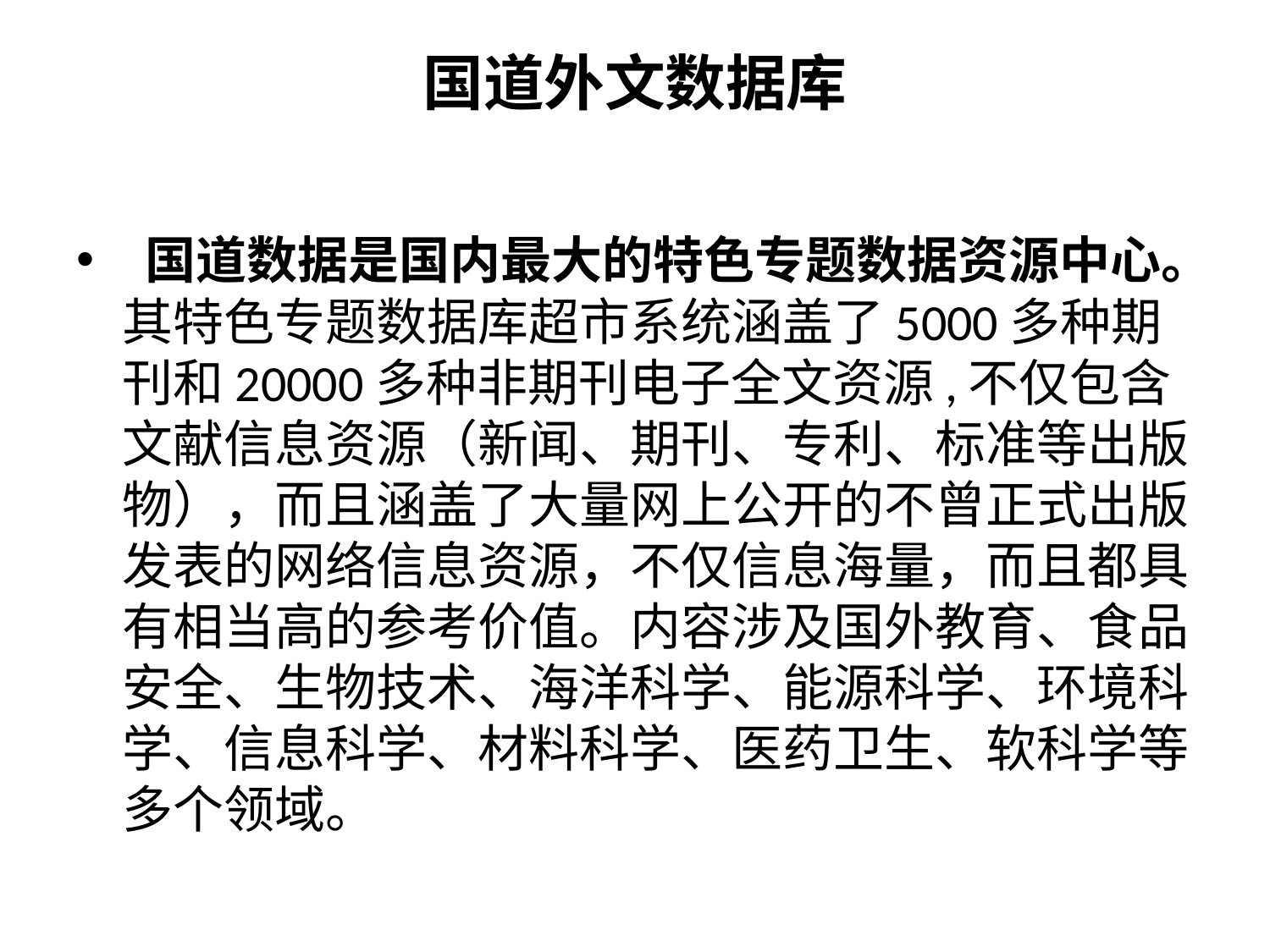

# 国道外文数据库
 国道数据是国内最大的特色专题数据资源中心。其特色专题数据库超市系统涵盖了5000多种期刊和20000多种非期刊电子全文资源,不仅包含文献信息资源（新闻、期刊、专利、标准等出版物），而且涵盖了大量网上公开的不曾正式出版发表的网络信息资源，不仅信息海量，而且都具有相当高的参考价值。内容涉及国外教育、食品安全、生物技术、海洋科学、能源科学、环境科学、信息科学、材料科学、医药卫生、软科学等多个领域。